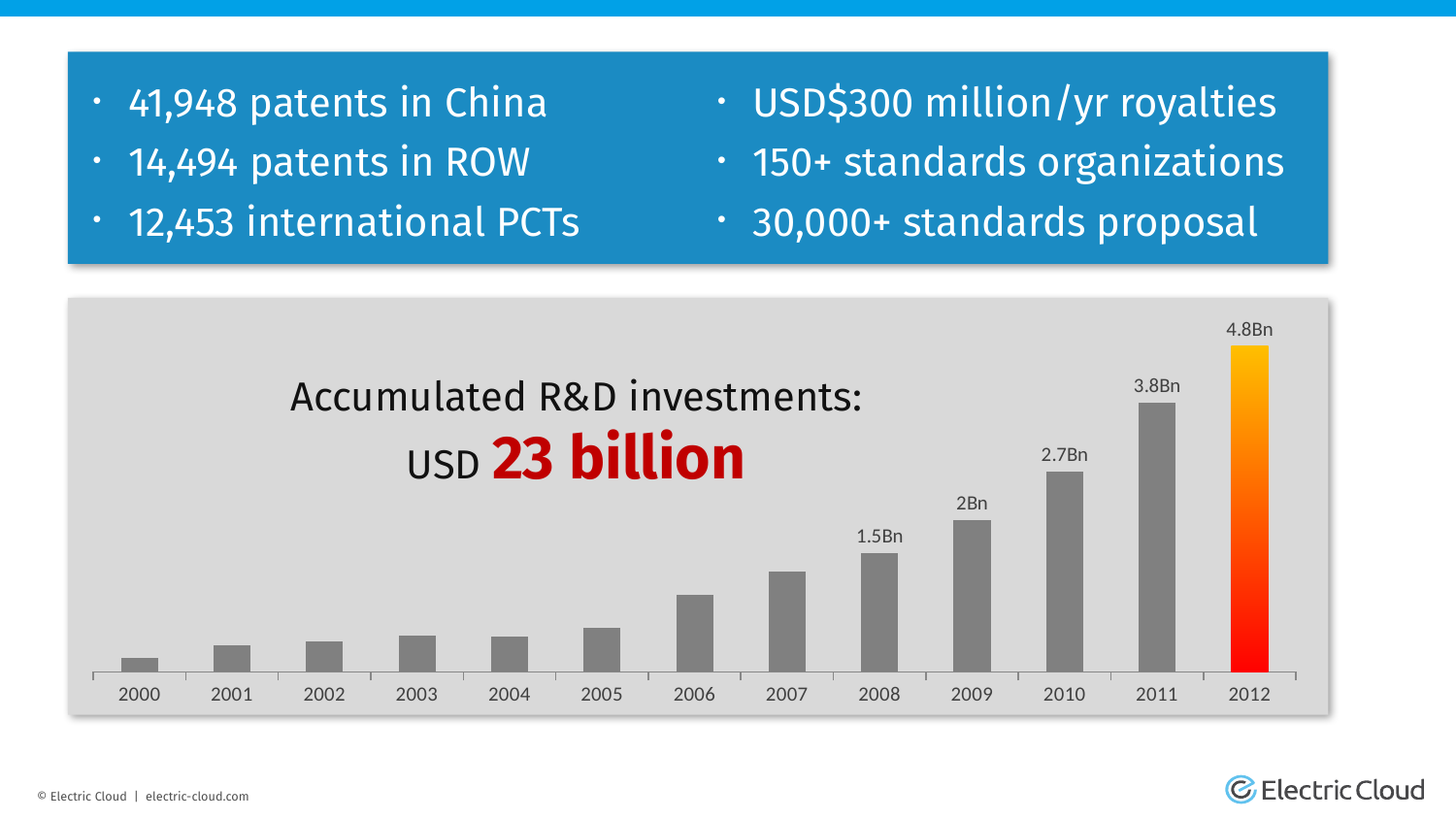

#
41,948 patents in China
14,494 patents in ROW
12,453 international PCTs
USD$300 million/yr royalties
150+ standards organizations
30,000+ standards proposal

### Chart

| Category | 销售收入 |
|---|---|
| 2000.0 | 12.2956572432233 |
| 2001.0 | 23.70109272689161 |
| 2002.0 | 27.09652651168487 |
| 2003.0 | 31.73304046297321 |
| 2004.0 | 31.43214494688508 |
| 2005.0 | 38.66384262691438 |
| 2006.0 | 67.53 |
| 2007.0 | 88.16448 |
| 2008.0 | 104.69 |
| 2009.0 | 133.4 |
| 2010.0 | 176.53 |
| 2011.0 | 236.96 |
| 2012.0 | 286.6500000000002 |
Accumulated R&D investments:
USD 23 billion